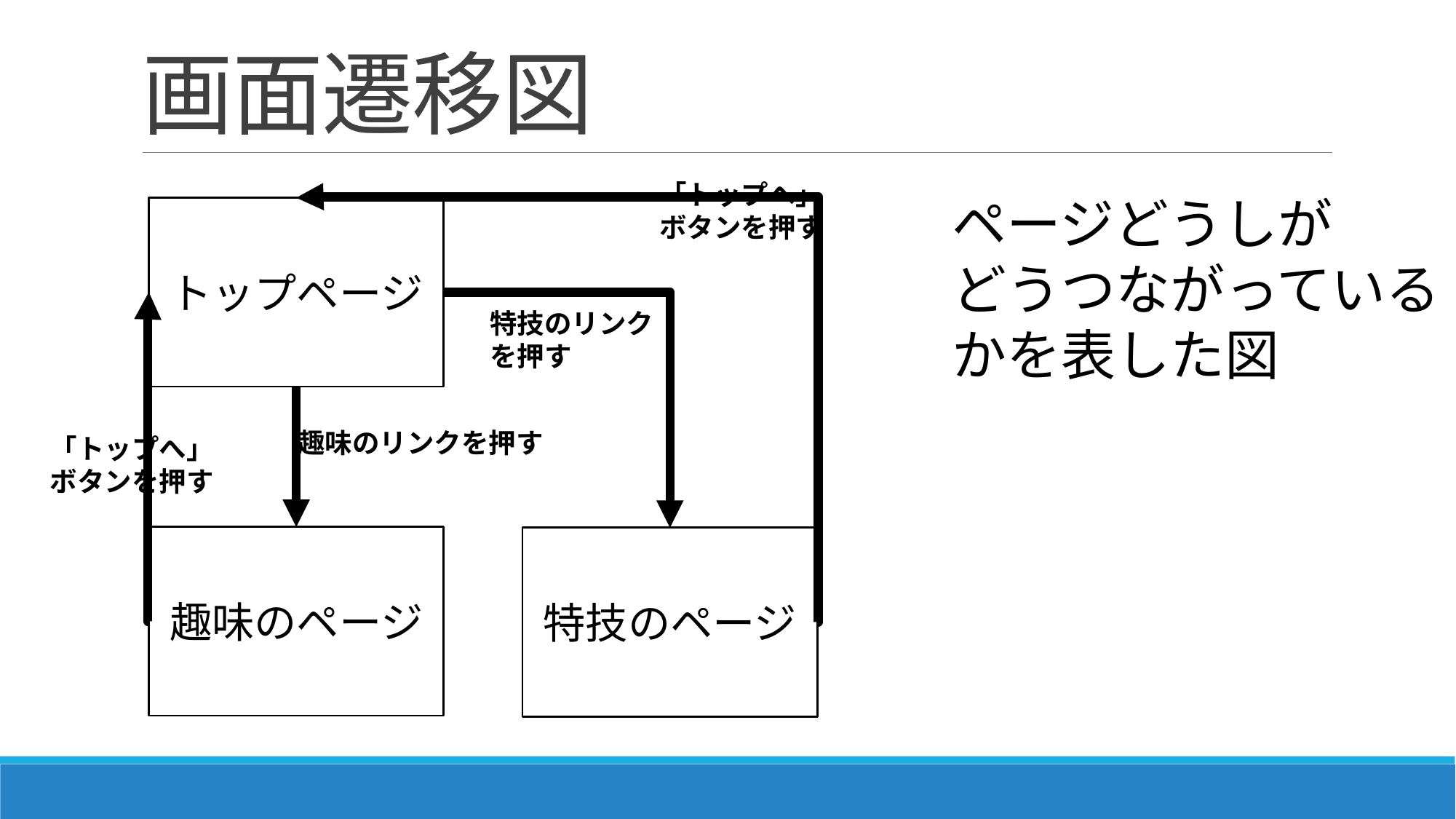

# 画面遷移図
「トップへ」
ボタンを押す
ページどうしが
どうつながっている
かを表した図
トップページ
特技のリンク
を押す
趣味のリンクを押す
「トップへ」
ボタンを押す
趣味のページ
特技のページ